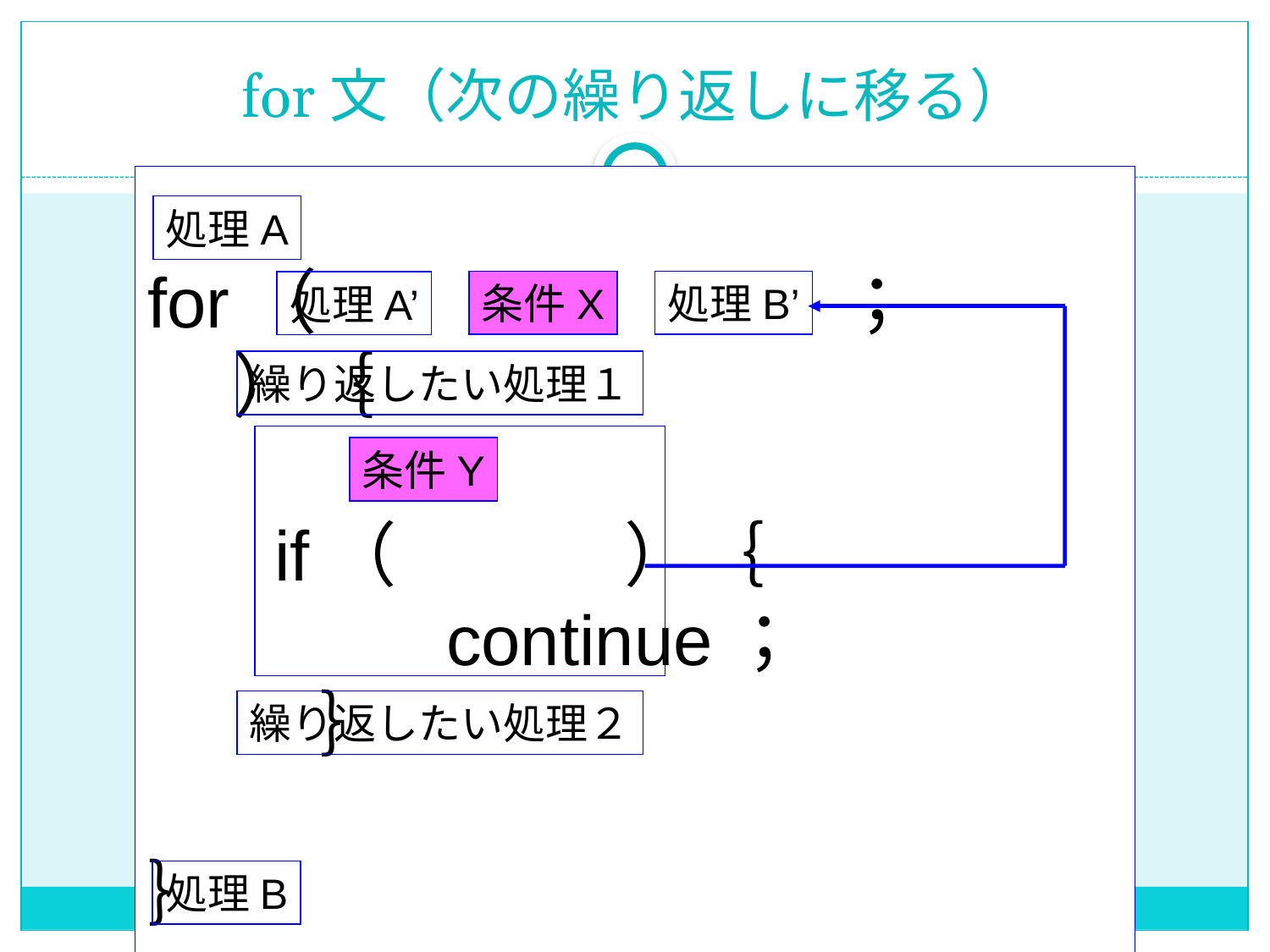

# for文（次の繰り返しに移る）

for（ 　　　；　　　 ；　　　 ）｛
	if（　　　 ）｛
　　　　continue；
　　  ｝

｝

処理A
条件X
処理B’
処理A’

繰り返したい処理１

条件Y

繰り返したい処理２
処理B